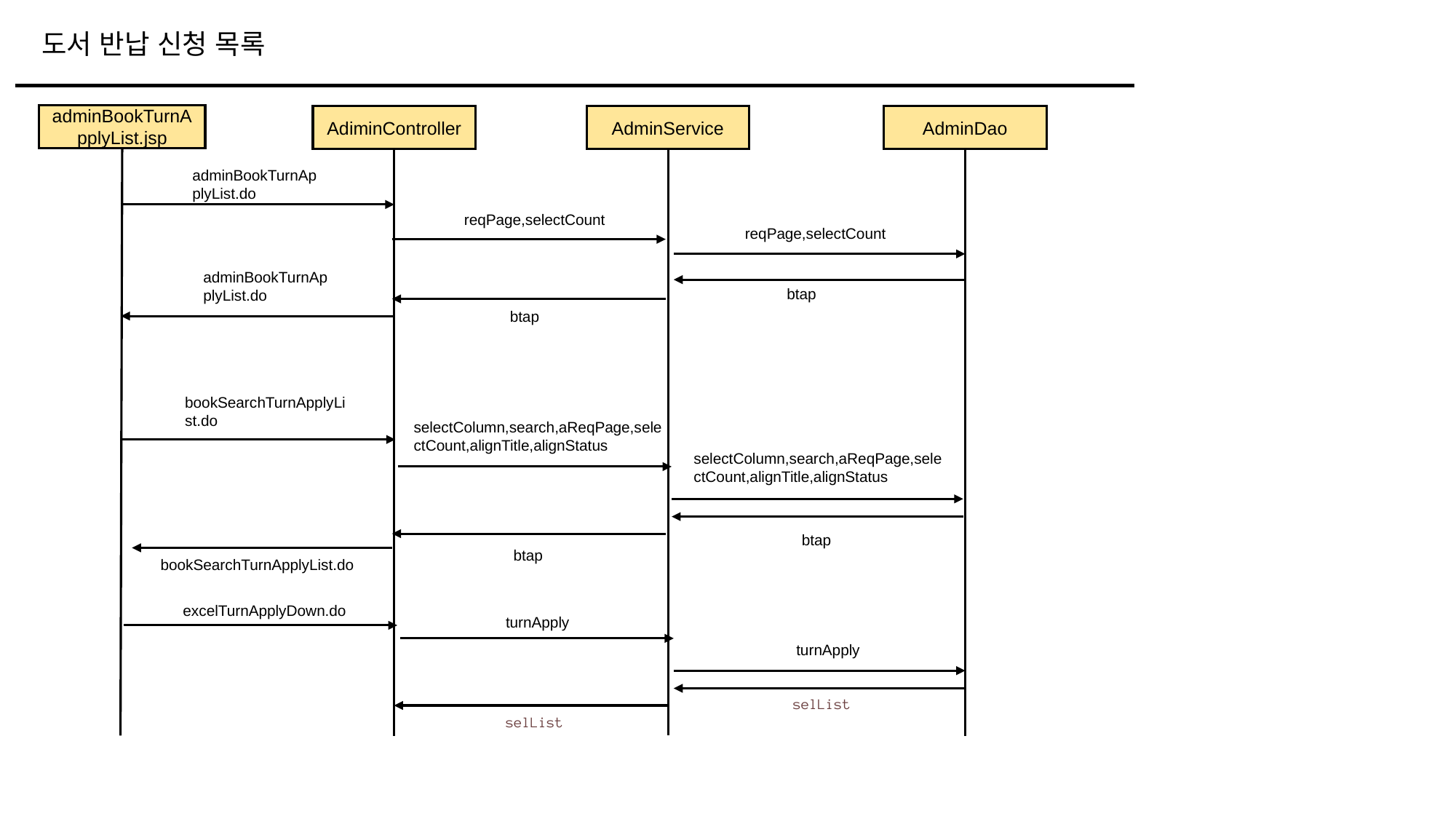

도서 반납 신청 목록
adminBookTurnApplyList.jsp
AdiminController
AdminService
AdminDao
adminBookTurnApplyList.do
reqPage,selectCount
reqPage,selectCount
adminBookTurnApplyList.do
btap
btap
bookSearchTurnApplyList.do
selectColumn,search,aReqPage,selectCount,alignTitle,alignStatus
selectColumn,search,aReqPage,selectCount,alignTitle,alignStatus
btap
btap
bookSearchTurnApplyList.do
excelTurnApplyDown.do
turnApply
turnApply
selList
selList